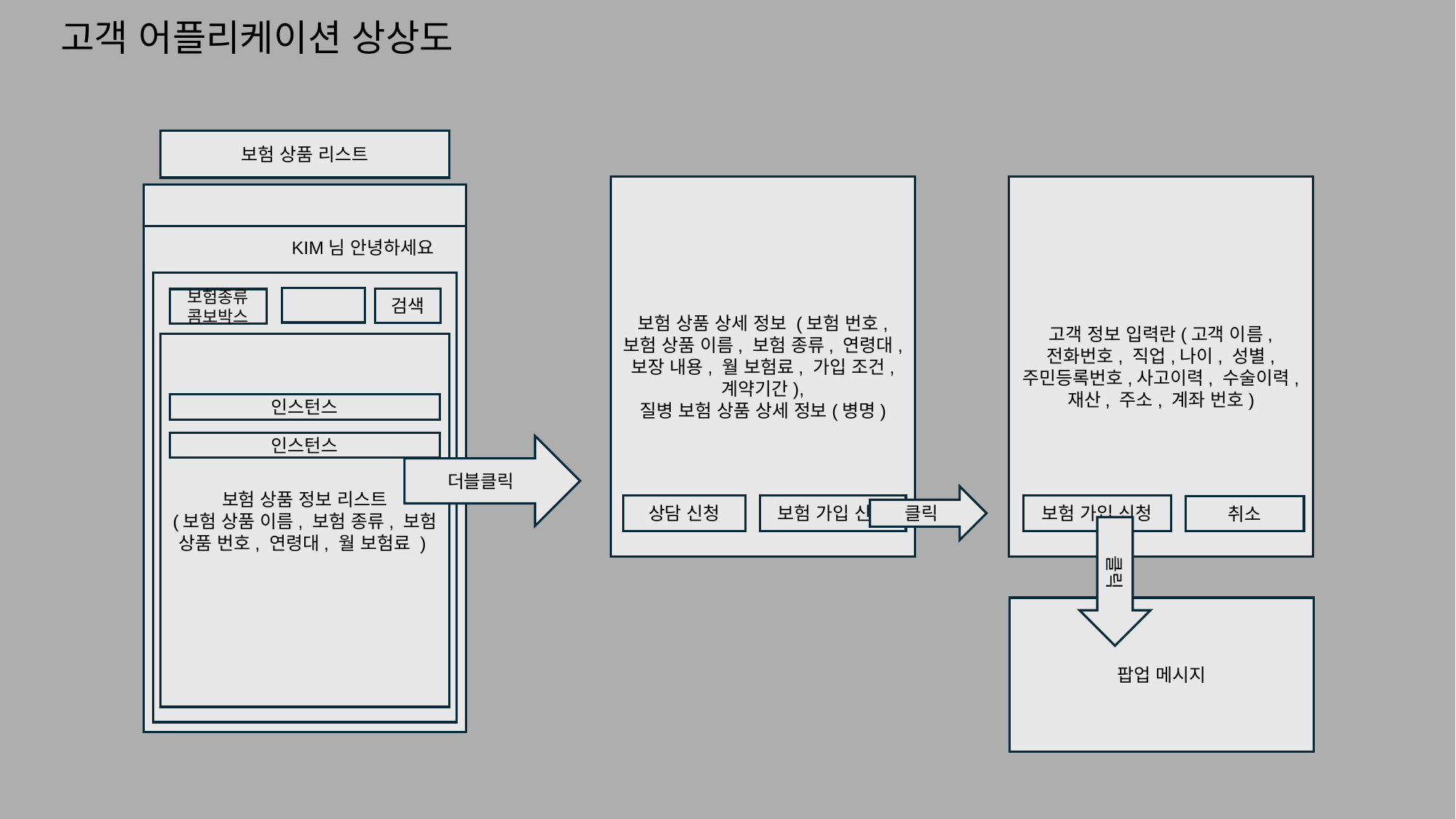

# 고객 어플리케이션 상상도
보험 상품 리스트
보험 상품 상세 정보 (보험 번호, 보험 상품 이름, 보험 종류, 연령대, 보장 내용, 월 보험료, 가입 조건, 계약기간),
질병 보험 상품 상세 정보(병명)
고객 정보 입력란(고객 이름, 전화번호, 직업,나이, 성별, 주민등록번호,사고이력, 수술이력, 재산, 주소, 계좌 번호)

KIM님 안녕하세요

검색
보험종류콤보박스
보험 상품 정보 리스트
(보험 상품 이름, 보험 종류, 보험 상품 번호, 연령대, 월 보험료 )
인스턴스
인스턴스
더블클릭
클릭
보험 가입 신청
보험 가입 신청
상담 신청
취소
클릭
팝업 메시지